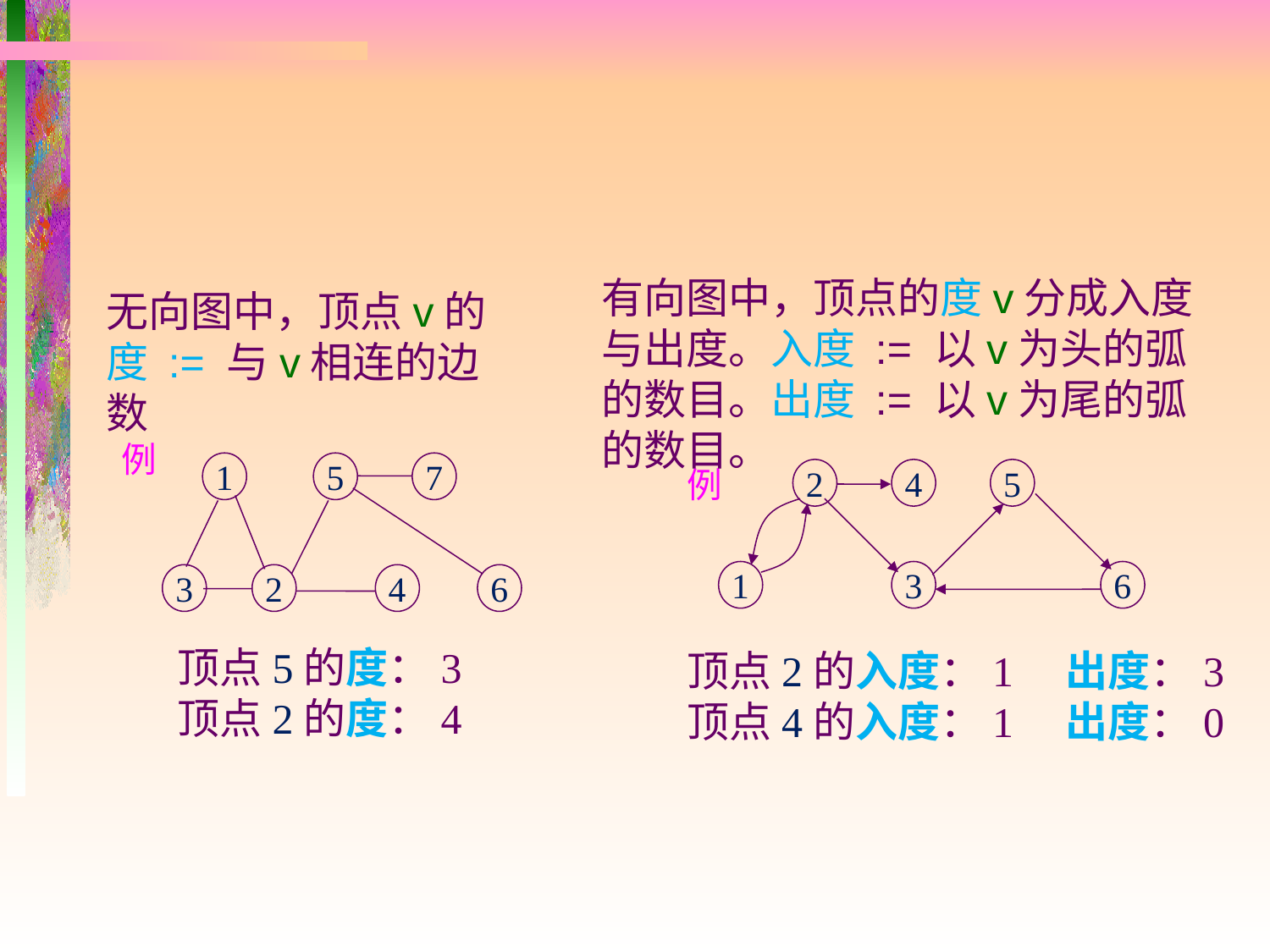

有向图中，顶点的度v分成入度与出度。入度 := 以v为头的弧的数目。出度 := 以v为尾的弧的数目。
无向图中，顶点v的度 := 与v相连的边数
例
1
5
7

3
2
4
6

例
2
4
5

1
3
6

顶点5的度：3
顶点2的度：4
顶点2的入度：1    出度：3
顶点4的入度：1    出度：0